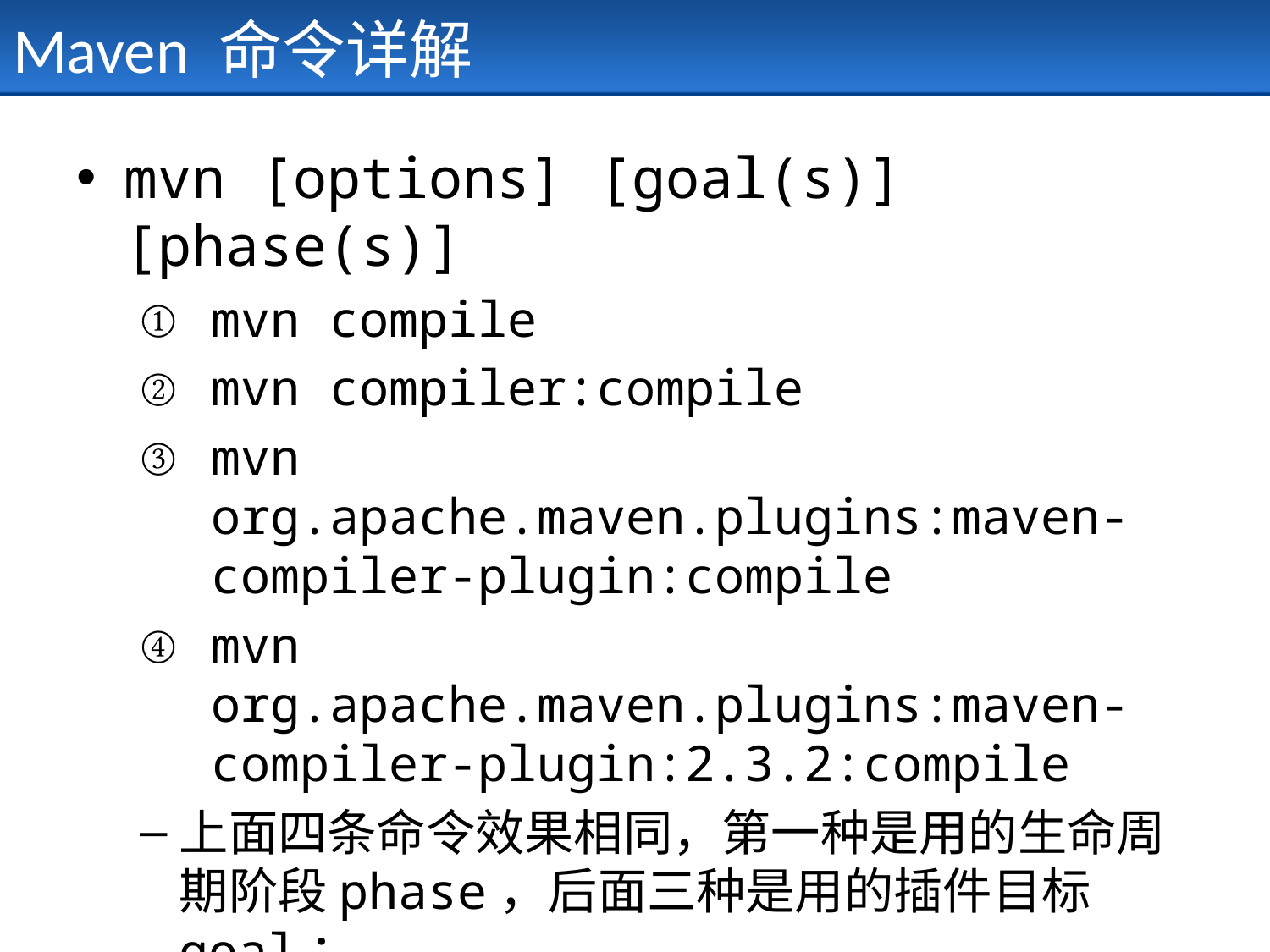

# Maven 命令详解
mvn [options] [goal(s)] [phase(s)]
mvn compile
mvn compiler:compile
mvn org.apache.maven.plugins:maven-compiler-plugin:compile
mvn org.apache.maven.plugins:maven-compiler-plugin:2.3.2:compile
上面四条命令效果相同，第一种是用的生命周期阶段phase，后面三种是用的插件目标goal；